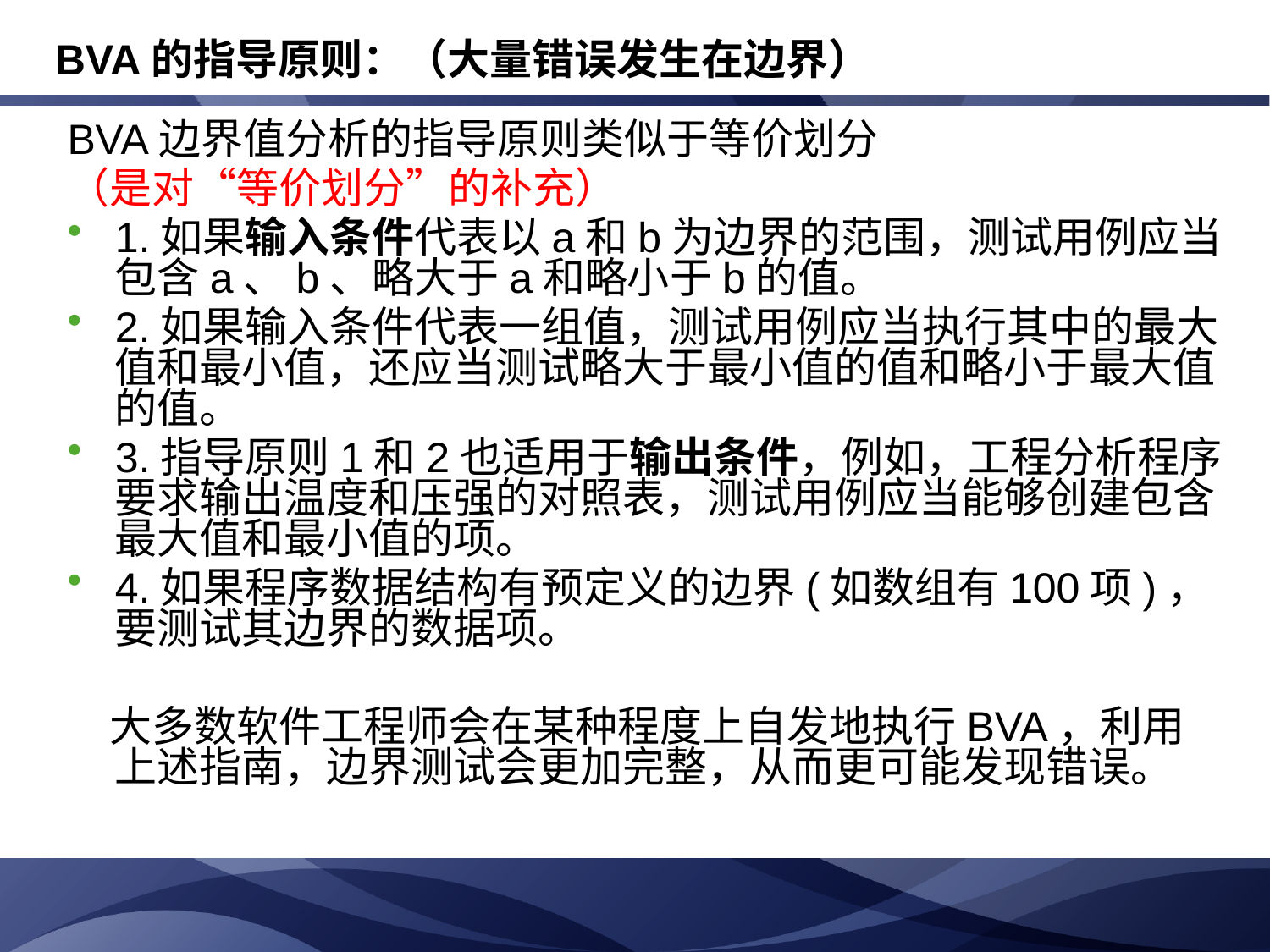

# BVA的指导原则：（大量错误发生在边界）
BVA边界值分析的指导原则类似于等价划分
（是对“等价划分”的补充）
1.如果输入条件代表以a和b为边界的范围，测试用例应当包含a、b、略大于a和略小于b的值。
2.如果输入条件代表一组值，测试用例应当执行其中的最大值和最小值，还应当测试略大于最小值的值和略小于最大值的值。
3.指导原则1和2也适用于输出条件，例如，工程分析程序要求输出温度和压强的对照表，测试用例应当能够创建包含最大值和最小值的项。
4.如果程序数据结构有预定义的边界(如数组有100项)，要测试其边界的数据项。

　大多数软件工程师会在某种程度上自发地执行BVA，利用上述指南，边界测试会更加完整，从而更可能发现错误。